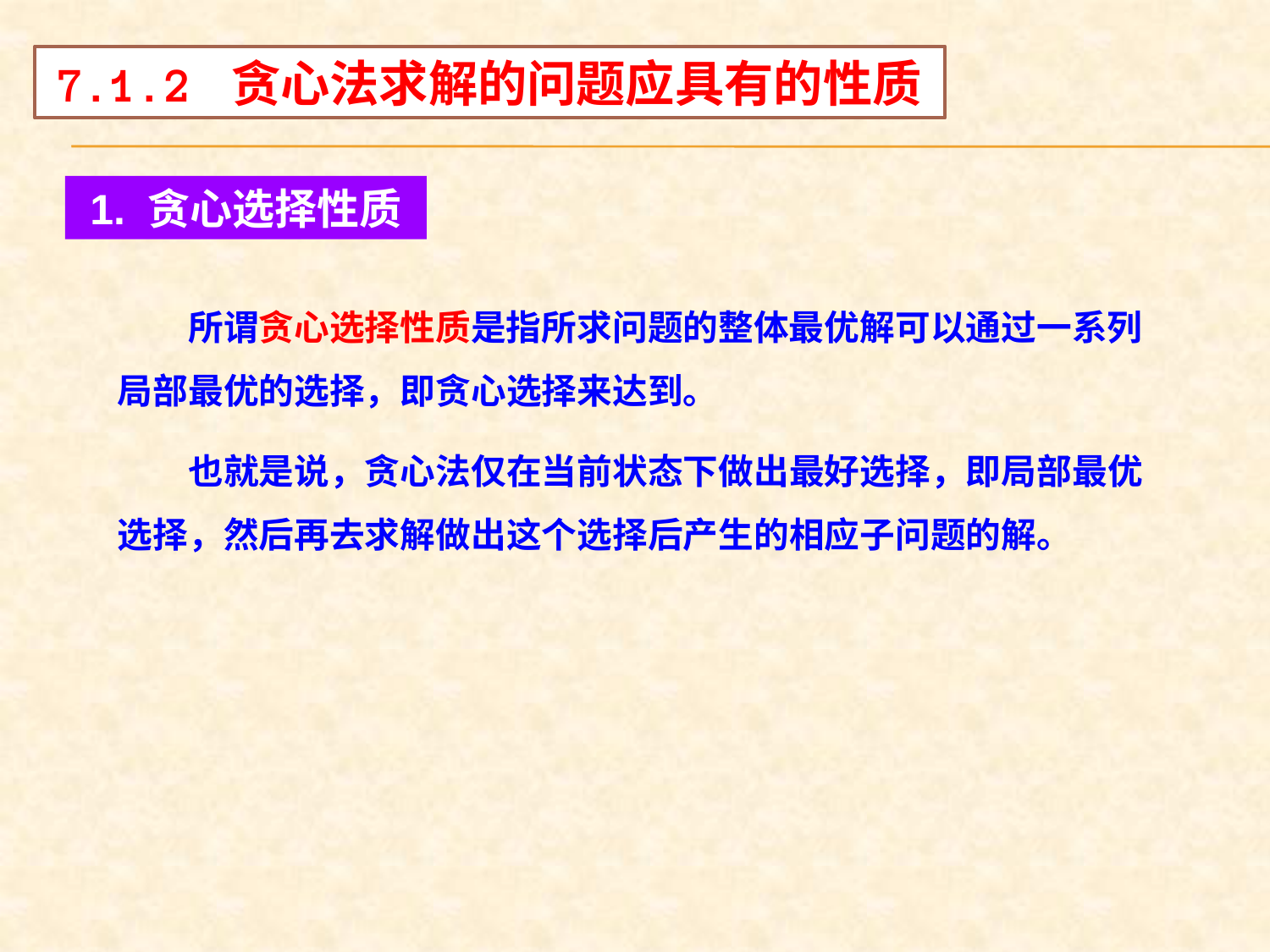

7.1.2 贪心法求解的问题应具有的性质
1. 贪心选择性质
　　所谓贪心选择性质是指所求问题的整体最优解可以通过一系列局部最优的选择，即贪心选择来达到。
　　也就是说，贪心法仅在当前状态下做出最好选择，即局部最优选择，然后再去求解做出这个选择后产生的相应子问题的解。